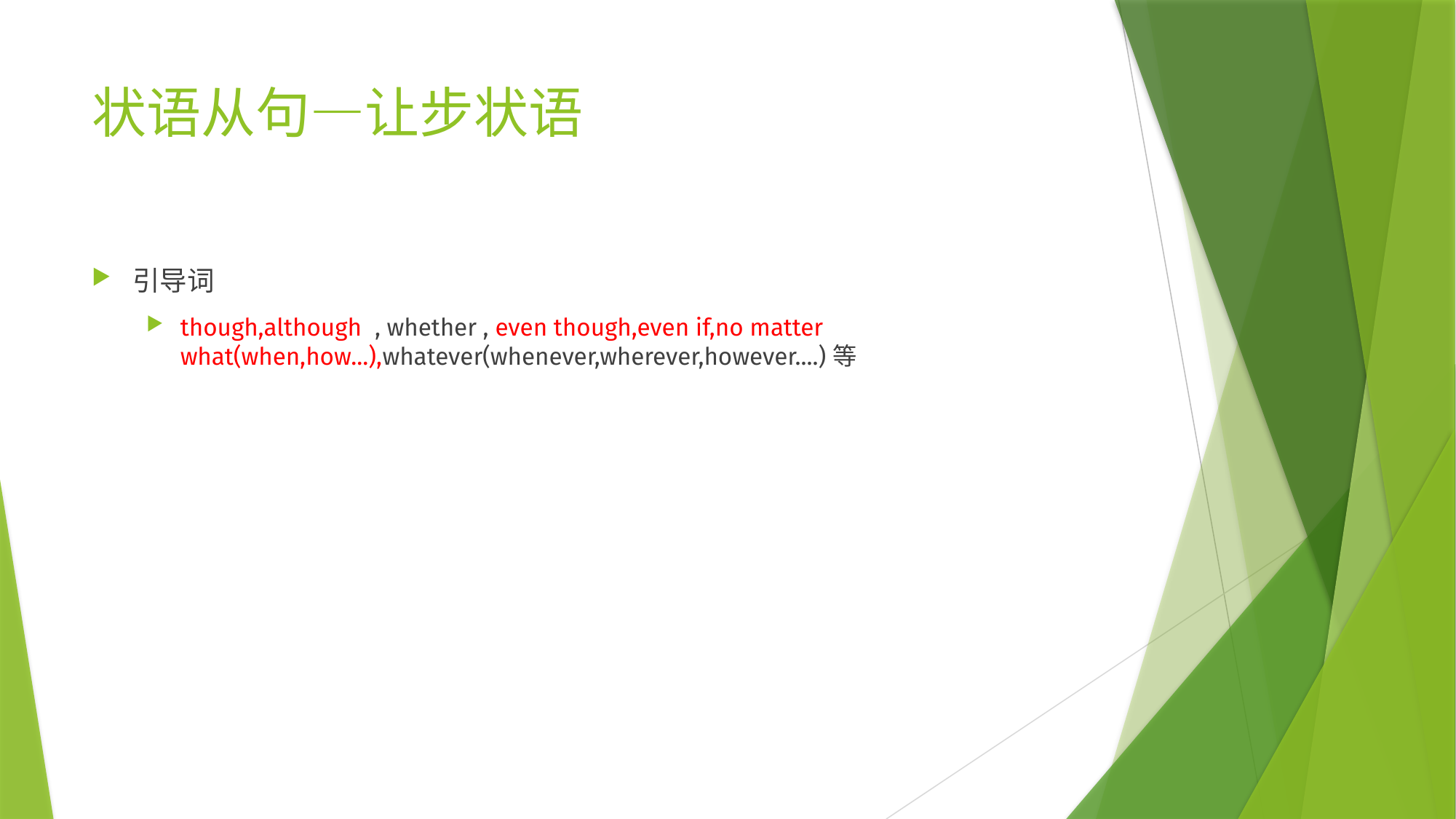

# 状语从句—让步状语
引导词
though,although  , whether , even though,even if,no matter what(when,how...),whatever(whenever,wherever,however....)等